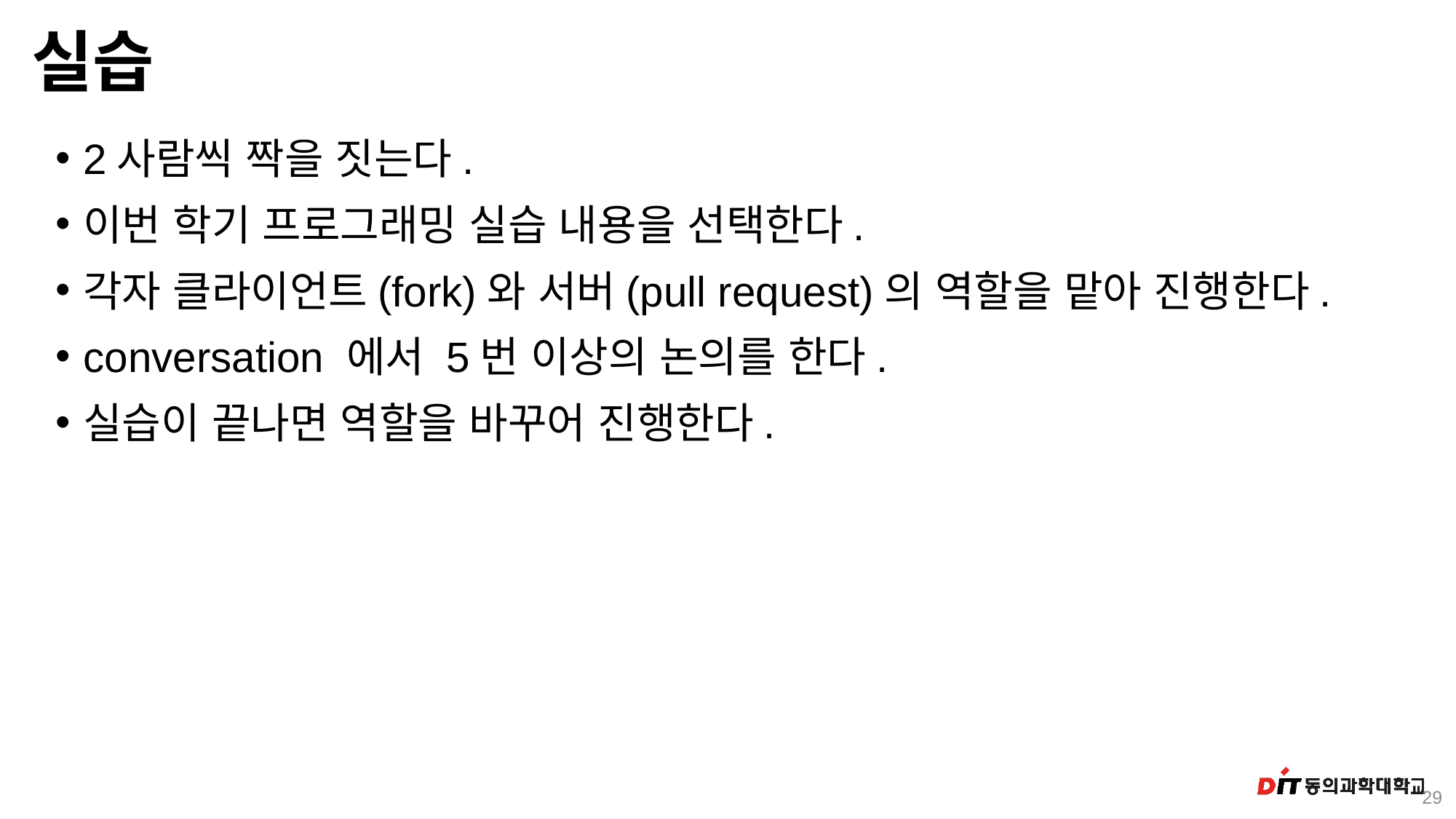

# 실습
2사람씩 짝을 짓는다.
이번 학기 프로그래밍 실습 내용을 선택한다.
각자 클라이언트(fork)와 서버(pull request)의 역할을 맡아 진행한다.
conversation 에서 5번 이상의 논의를 한다.
실습이 끝나면 역할을 바꾸어 진행한다.
29